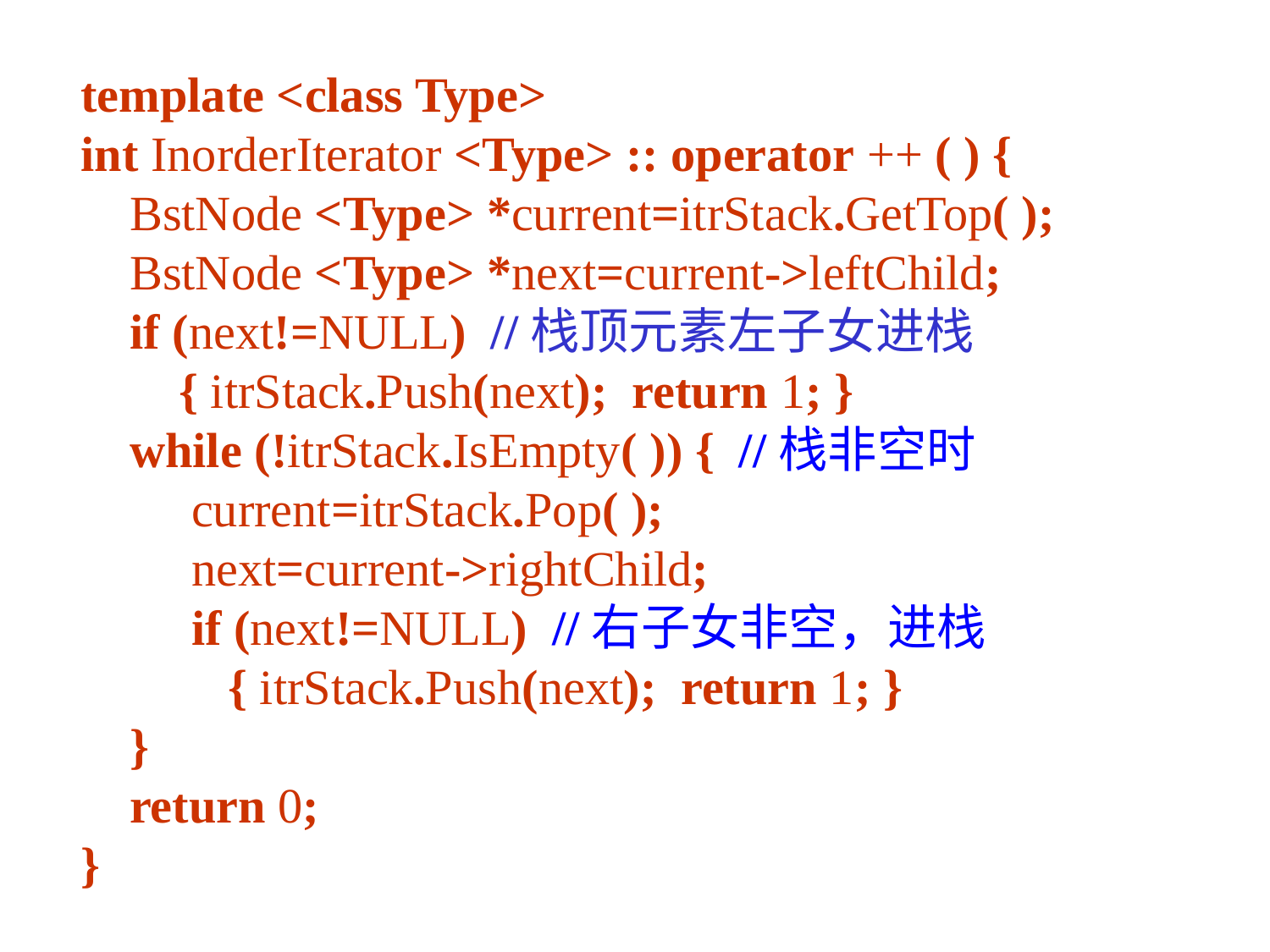

template <class Type>
int InorderIterator <Type> :: operator ++ ( ) {
    BstNode <Type> *current=itrStack.GetTop( );
    BstNode <Type> *next=current->leftChild;
    if (next!=NULL)  //栈顶元素左子女进栈
        { itrStack.Push(next);  return 1; }
    while (!itrStack.IsEmpty( )) {  //栈非空时
         current=itrStack.Pop( );
         next=current->rightChild;
         if (next!=NULL)  //右子女非空，进栈
            { itrStack.Push(next);  return 1; }
    }
    return 0;
}
120